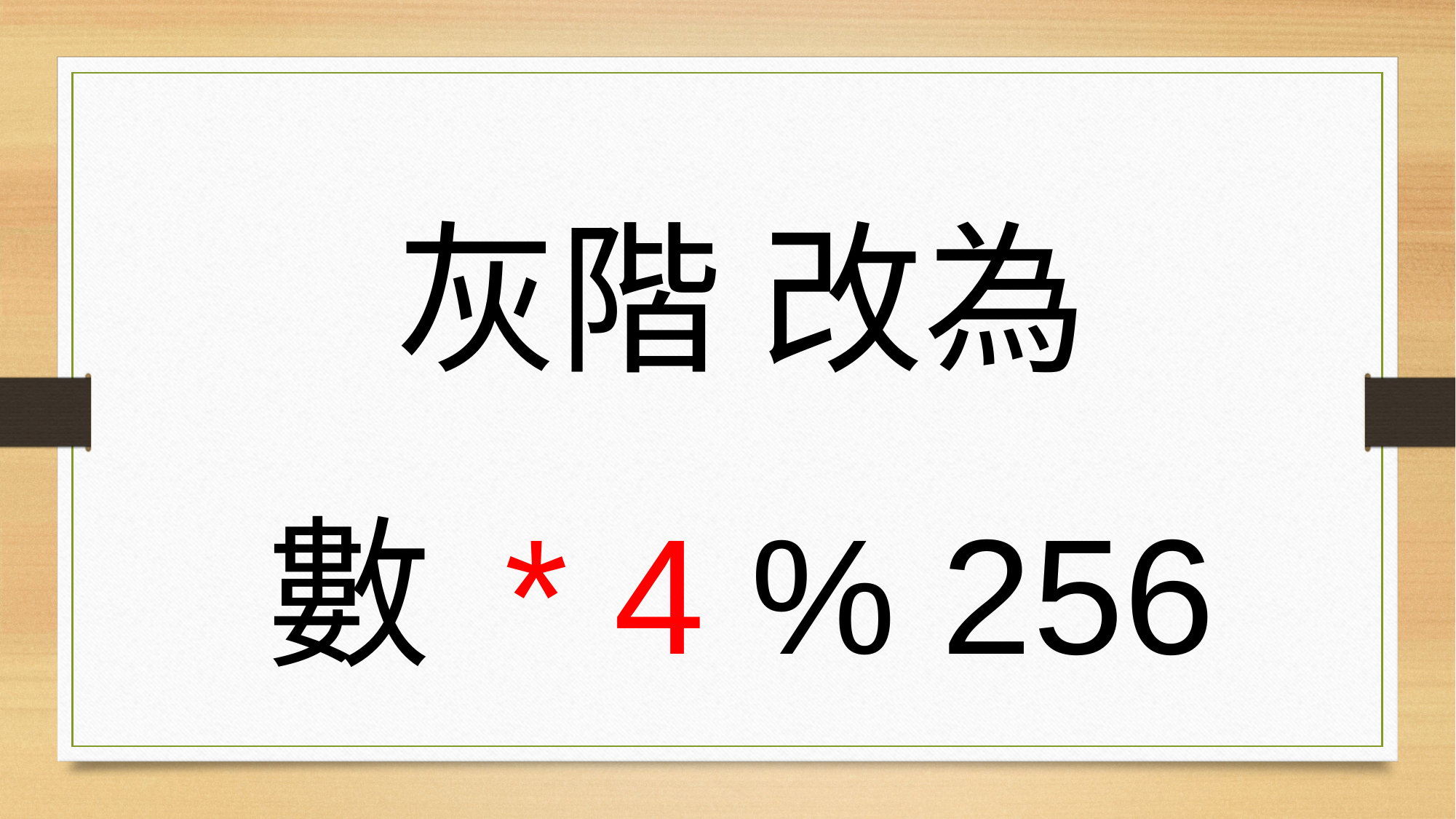

# 灰階 改為 數 * 4 % 256